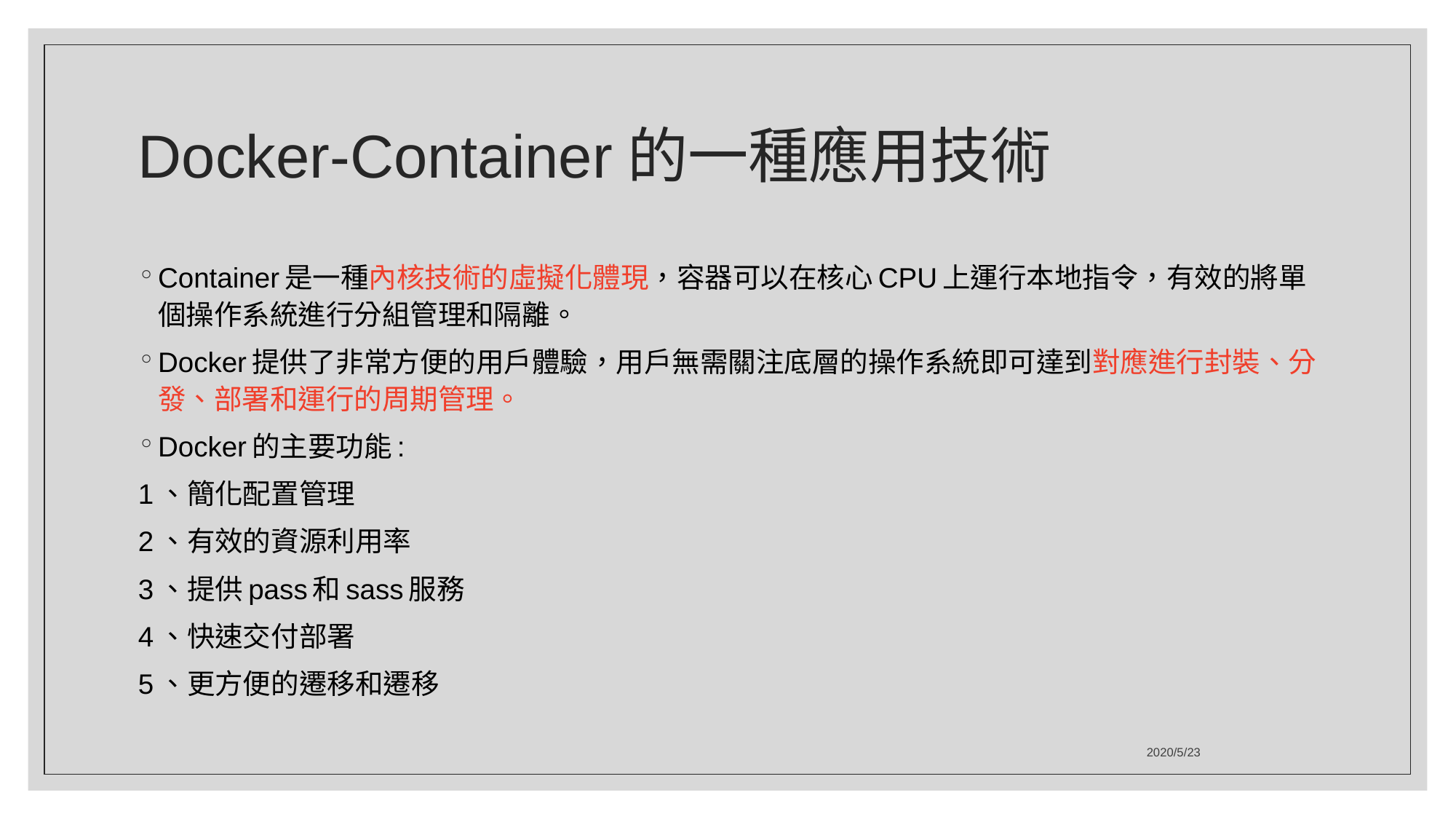

# Docker-Container的一種應用技術
Container是一種內核技術的虛擬化體現，容器可以在核心CPU上運行本地指令，有效的將單個操作系統進行分組管理和隔離。
Docker提供了非常方便的用戶體驗，用戶無需關注底層的操作系統即可達到對應進行封裝、分發、部署和運行的周期管理。
Docker的主要功能:
1、簡化配置管理
2、有效的資源利用率
3、提供pass和sass服務
4、快速交付部署
5、更方便的遷移和遷移
2020/5/23